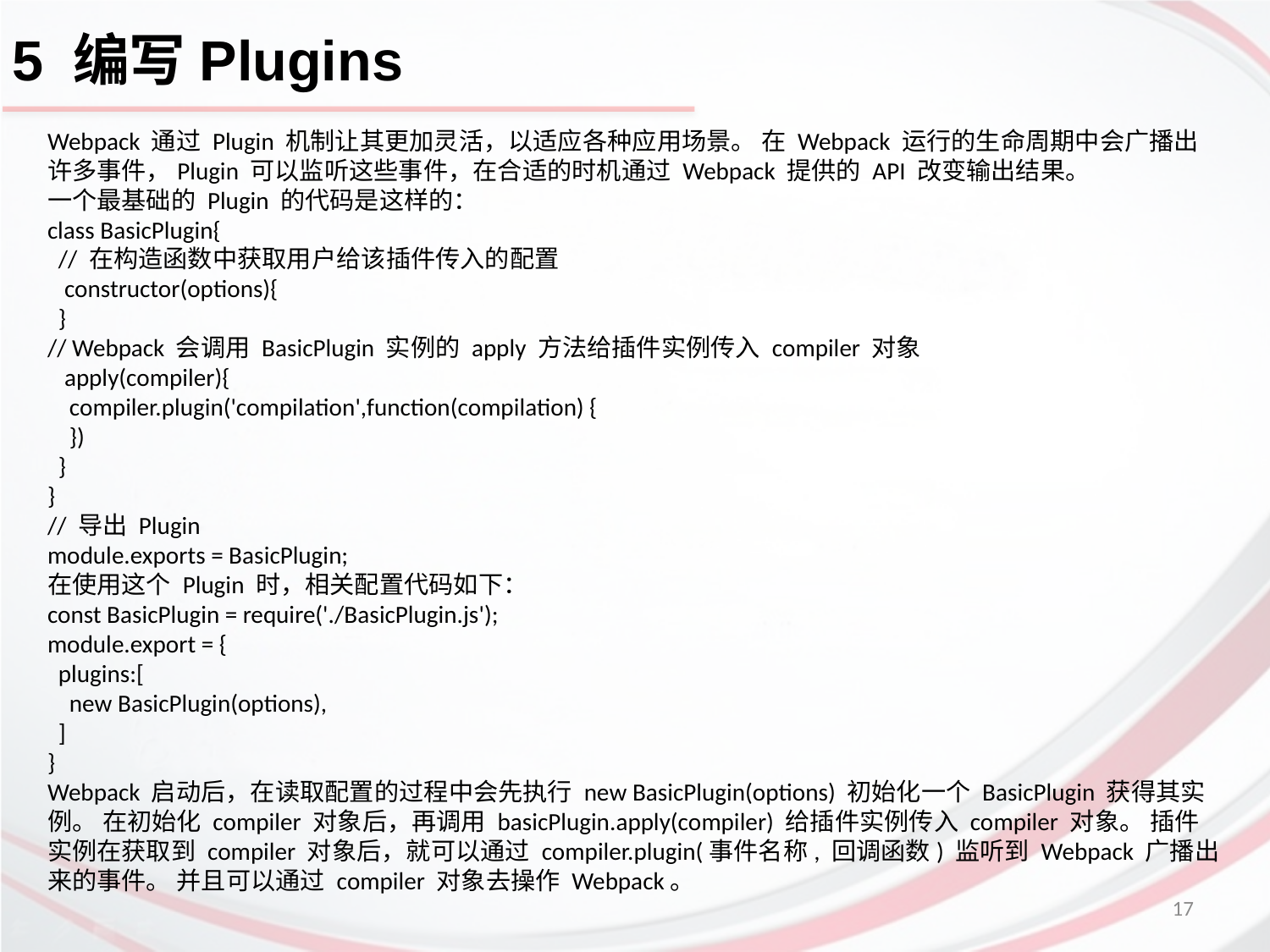

5 编写Plugins
Webpack 通过 Plugin 机制让其更加灵活，以适应各种应用场景。 在 Webpack 运行的生命周期中会广播出许多事件，Plugin 可以监听这些事件，在合适的时机通过 Webpack 提供的 API 改变输出结果。
一个最基础的 Plugin 的代码是这样的：
class BasicPlugin{
  // 在构造函数中获取用户给该插件传入的配置
  constructor(options){
  }
// Webpack 会调用 BasicPlugin 实例的 apply 方法给插件实例传入 compiler 对象
  apply(compiler){
    compiler.plugin('compilation',function(compilation) {
    })
  }
}
// 导出 Plugin
module.exports = BasicPlugin;
在使用这个 Plugin 时，相关配置代码如下：
const BasicPlugin = require('./BasicPlugin.js');
module.export = {
  plugins:[
    new BasicPlugin(options),
  ]
}
Webpack 启动后，在读取配置的过程中会先执行 new BasicPlugin(options) 初始化一个 BasicPlugin 获得其实例。 在初始化 compiler 对象后，再调用 basicPlugin.apply(compiler) 给插件实例传入 compiler 对象。 插件实例在获取到 compiler 对象后，就可以通过 compiler.plugin(事件名称, 回调函数) 监听到 Webpack 广播出来的事件。 并且可以通过 compiler 对象去操作 Webpack。
17